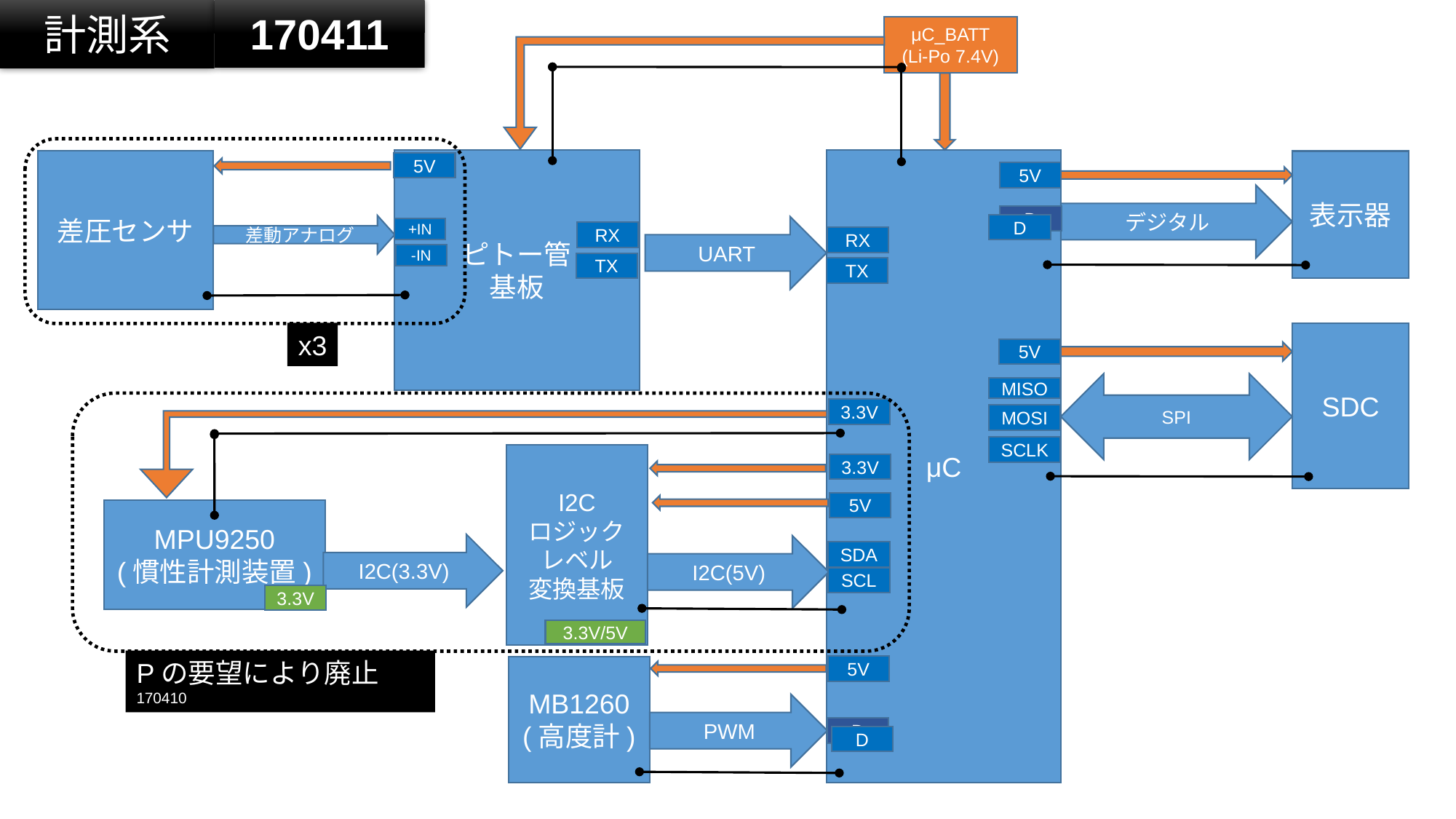

計測系
170411
μC_BATT
(Li-Po 7.4V)

ピトー管
基板
μC
差圧センサ
表示器
5V

5V

デジタル
D
D
差動アナログ
UART
+IN
RX
RX
-IN
TX
TX
x3
SDC
5V

SPI
MISO

3.3V
MOSI

SCLK
I2C
ロジックレベル
変換基板
3.3V

5V

MPU9250
(慣性計測装置)
I2C(3.3V)
I2C(5V)
SDA
SCL
3.3V
3.3V/5V
Pの要望により廃止170410
5V
MB1260
(高度計)

PWM
D
D